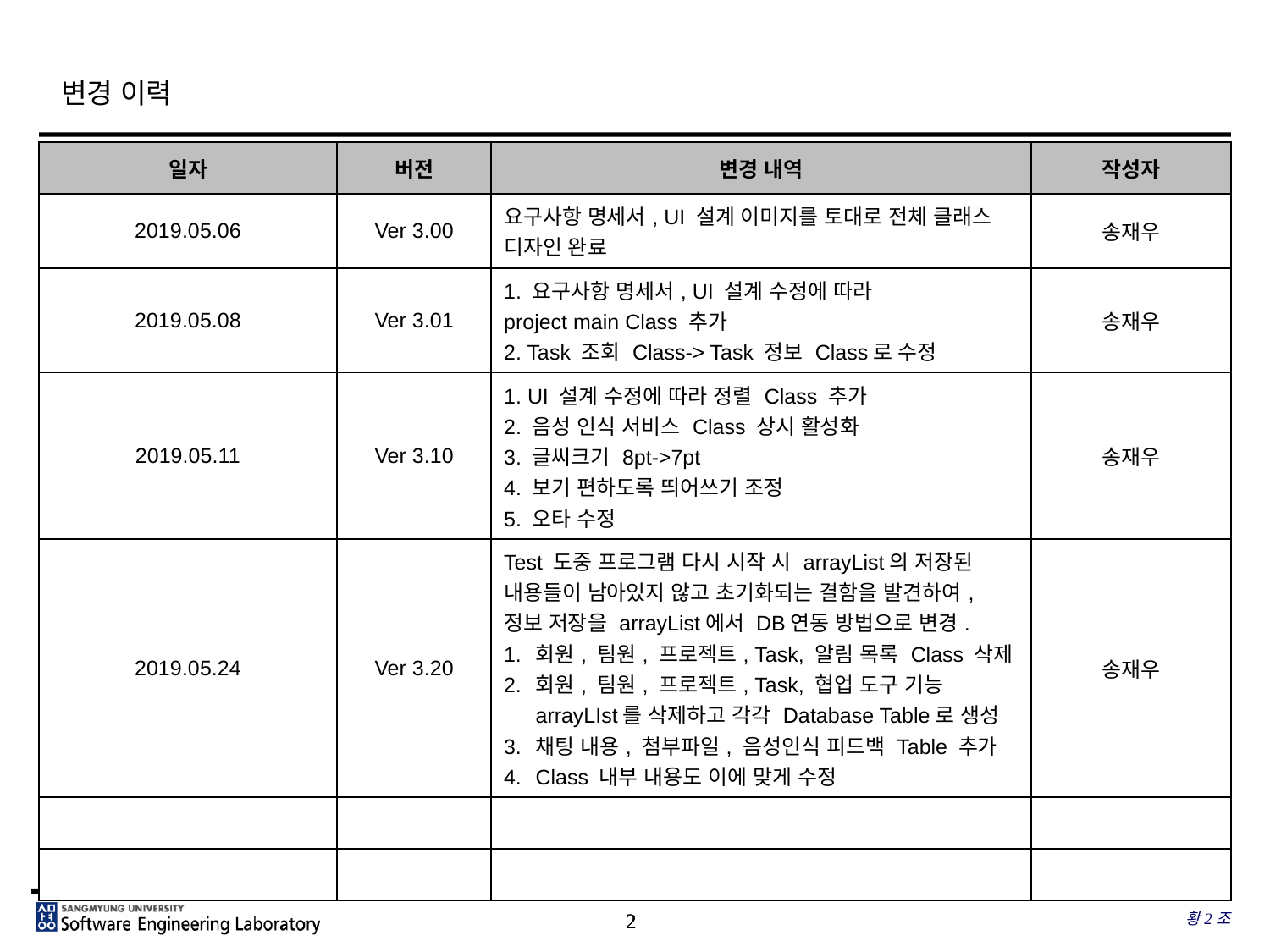

# 변경 이력
| 일자 | 버전 | 변경 내역 | 작성자 |
| --- | --- | --- | --- |
| 2019.05.06 | Ver 3.00 | 요구사항 명세서, UI 설계 이미지를 토대로 전체 클래스 디자인 완료 | 송재우 |
| 2019.05.08 | Ver 3.01 | 1. 요구사항 명세서, UI 설계 수정에 따라 project main Class 추가 2. Task 조회 Class-> Task 정보 Class로 수정 | 송재우 |
| 2019.05.11 | Ver 3.10 | 1. UI 설계 수정에 따라 정렬 Class 추가 2. 음성 인식 서비스 Class 상시 활성화 3. 글씨크기 8pt->7pt 4. 보기 편하도록 띄어쓰기 조정 5. 오타 수정 | 송재우 |
| 2019.05.24 | Ver 3.20 | Test 도중 프로그램 다시 시작 시 arrayList의 저장된 내용들이 남아있지 않고 초기화되는 결함을 발견하여, 정보 저장을 arrayList에서 DB연동 방법으로 변경. 회원, 팀원, 프로젝트, Task, 알림 목록 Class 삭제 회원, 팀원, 프로젝트, Task, 협업 도구 기능 arrayLIst를 삭제하고 각각 Database Table로 생성 채팅 내용, 첨부파일, 음성인식 피드백 Table 추가 Class 내부 내용도 이에 맞게 수정 | 송재우 |
|  |  |  |  |
|  |  |  |  |
황2조